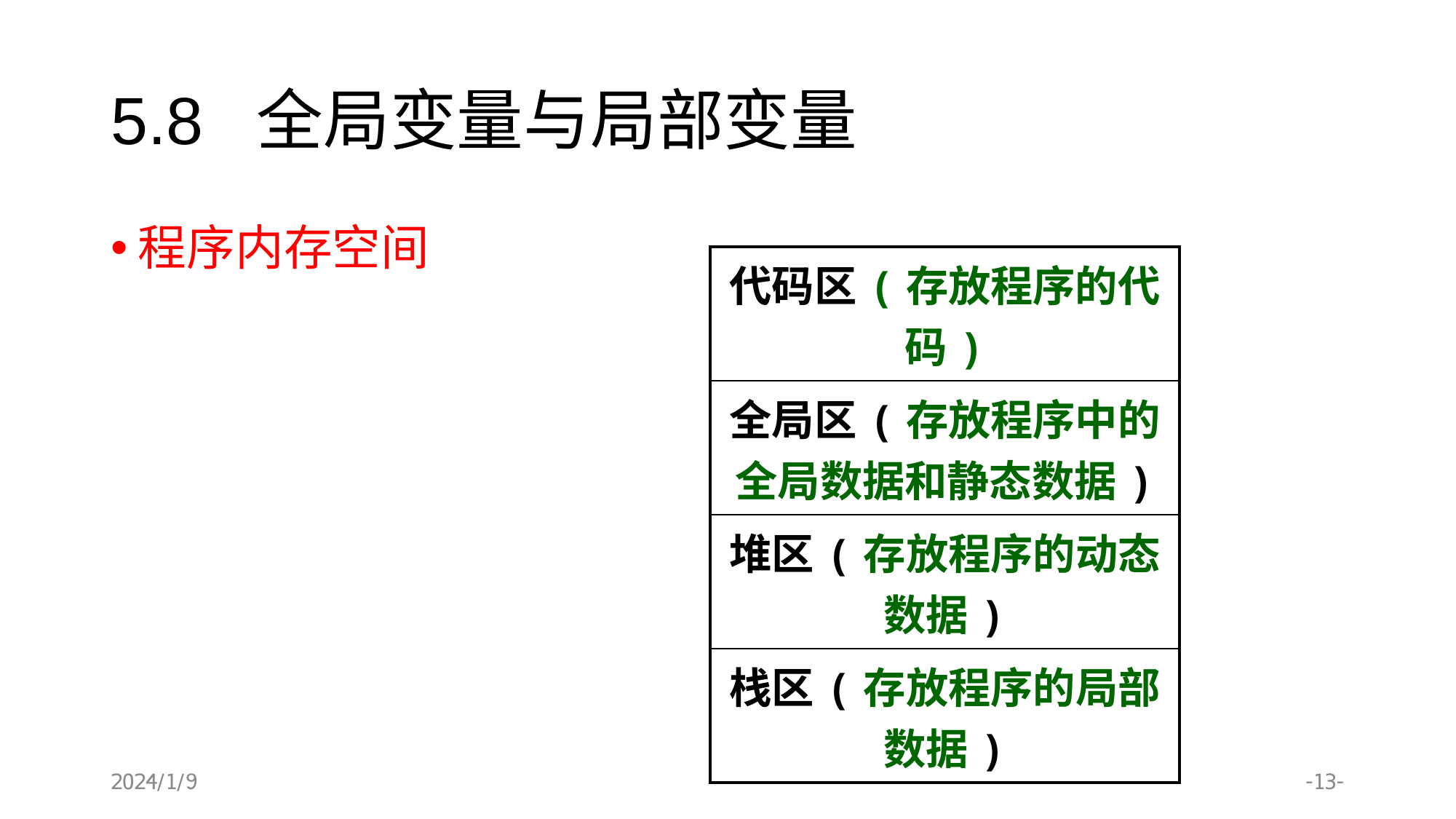

# 5.8  全局变量与局部变量
程序内存空间

| 代码区(存放程序的代码) |
| --- |
| 全局区(存放程序中的全局数据和静态数据) |
| 堆区(存放程序的动态数据) |
| 栈区(存放程序的局部数据) |
2024/1/9
-13-